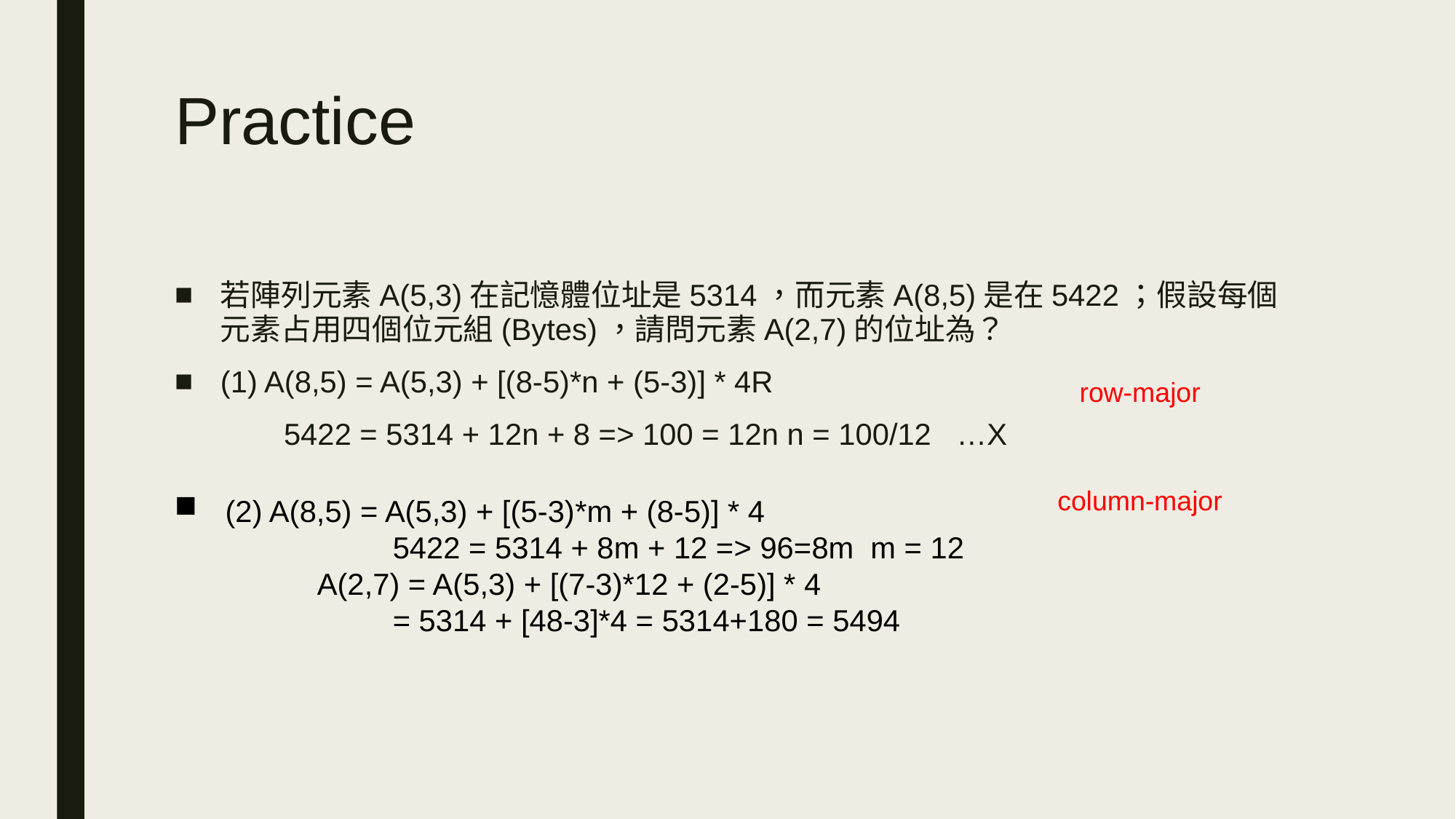

# Practice
若陣列元素A(5,3)在記憶體位址是5314，而元素A(8,5)是在5422；假設每個元素占用四個位元組(Bytes)，請問元素A(2,7)的位址為？
(1) A(8,5) = A(5,3) + [(8-5)*n + (5-3)] * 4R
	5422 = 5314 + 12n + 8 => 100 = 12n n = 100/12   …X
row-major
column-major
  (2) A(8,5) = A(5,3) + [(5-3)*m + (8-5)] * 4
	   	5422 = 5314 + 8m + 12 => 96=8m  m = 12
	    A(2,7) = A(5,3) + [(7-3)*12 + (2-5)] * 4
		= 5314 + [48-3]*4 = 5314+180 = 5494